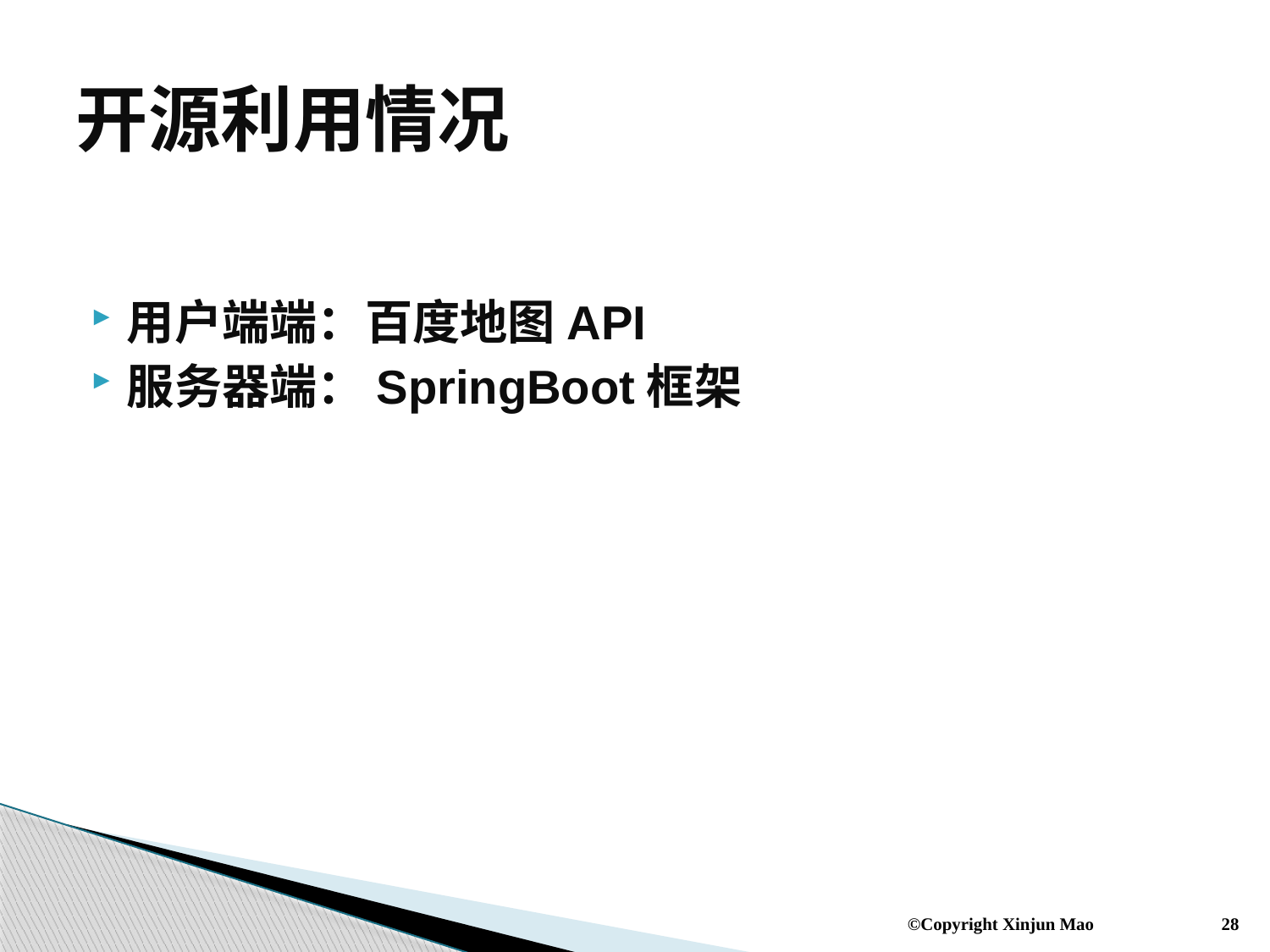

# 开源利用情况
用户端端：百度地图API
服务器端：SpringBoot框架

©Copyright Xinjun Mao
28